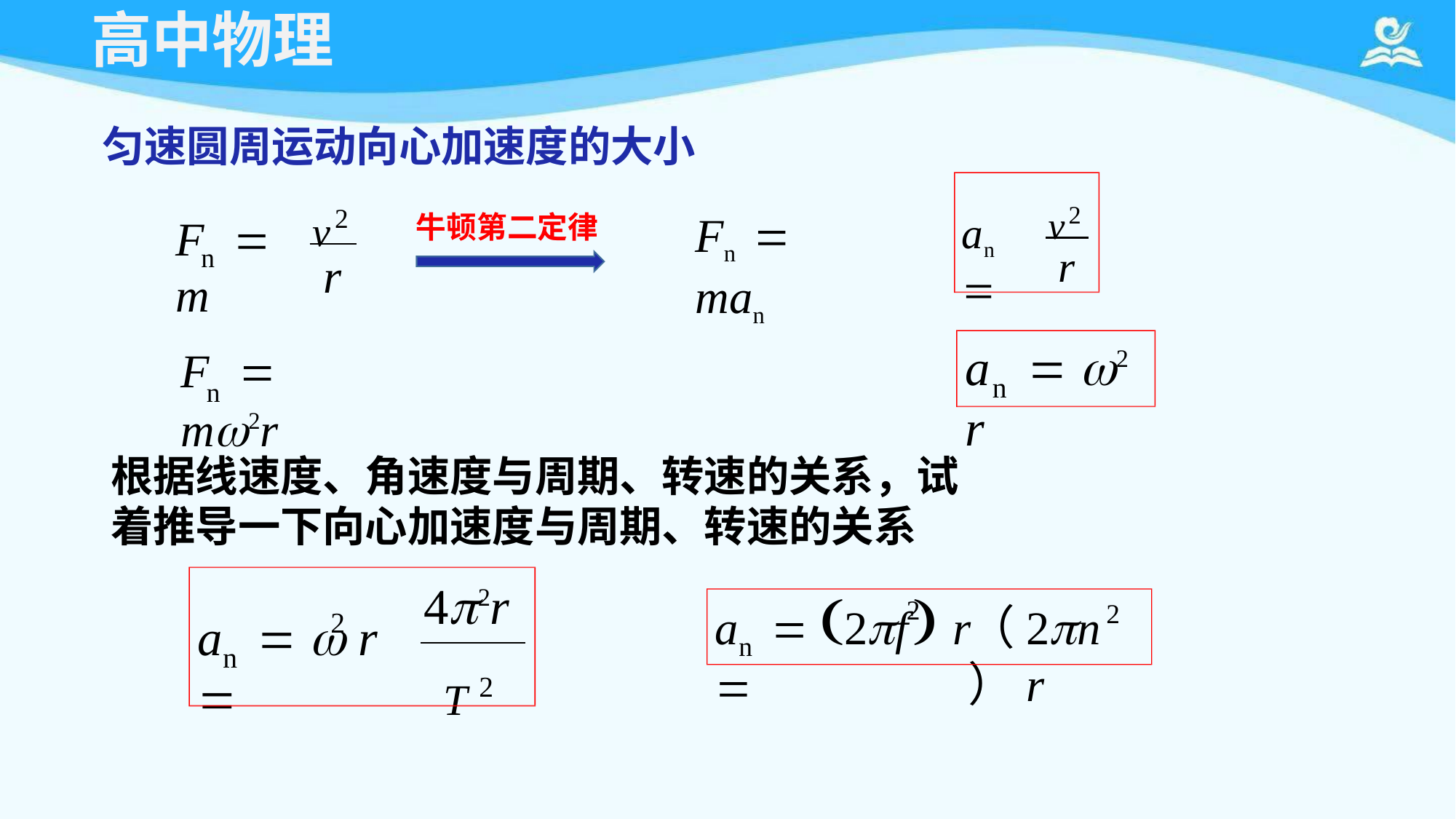

# 高中物理
匀速圆周运动向心加速度的大小
v2
v2

Fn	= man
an	=
牛顿第二定律
F	= m
r

n

r

a	= ω2 r
F	= mω2r
n
n
根据线速度、角速度与周期、转速的关系，试 着推导一下向心加速度与周期、转速的关系

4π2r
a	= (2πf ) r =

2
（2πn）r
2
a	= ω r =
2
T 2
n
n